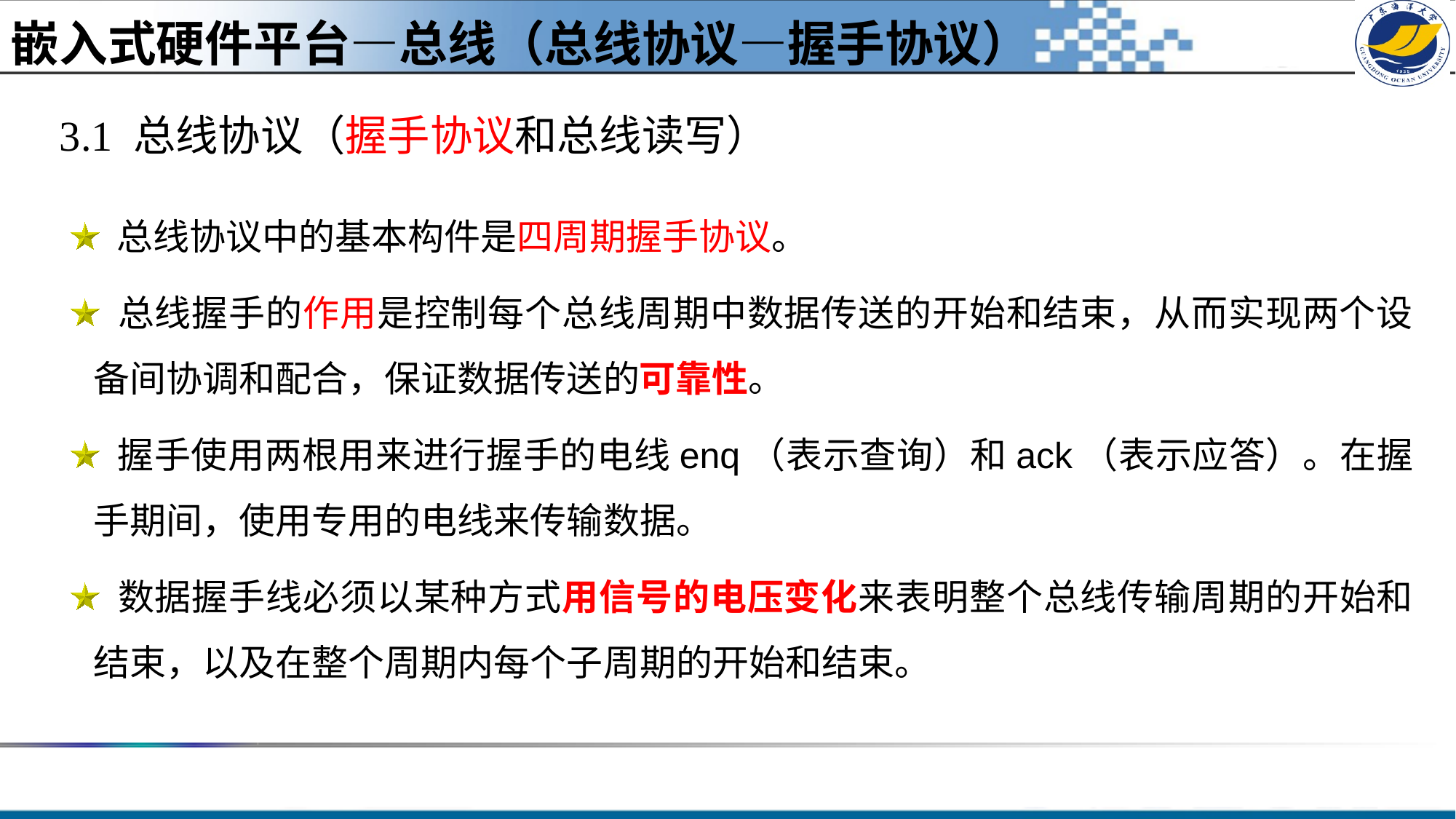

嵌入式硬件平台—总线（总线协议—握手协议）
# 3.1 总线协议（握手协议和总线读写）
 总线协议中的基本构件是四周期握手协议。
 总线握手的作用是控制每个总线周期中数据传送的开始和结束，从而实现两个设备间协调和配合，保证数据传送的可靠性。
 握手使用两根用来进行握手的电线enq（表示查询）和ack（表示应答）。在握手期间，使用专用的电线来传输数据。
 数据握手线必须以某种方式用信号的电压变化来表明整个总线传输周期的开始和结束，以及在整个周期内每个子周期的开始和结束。
23